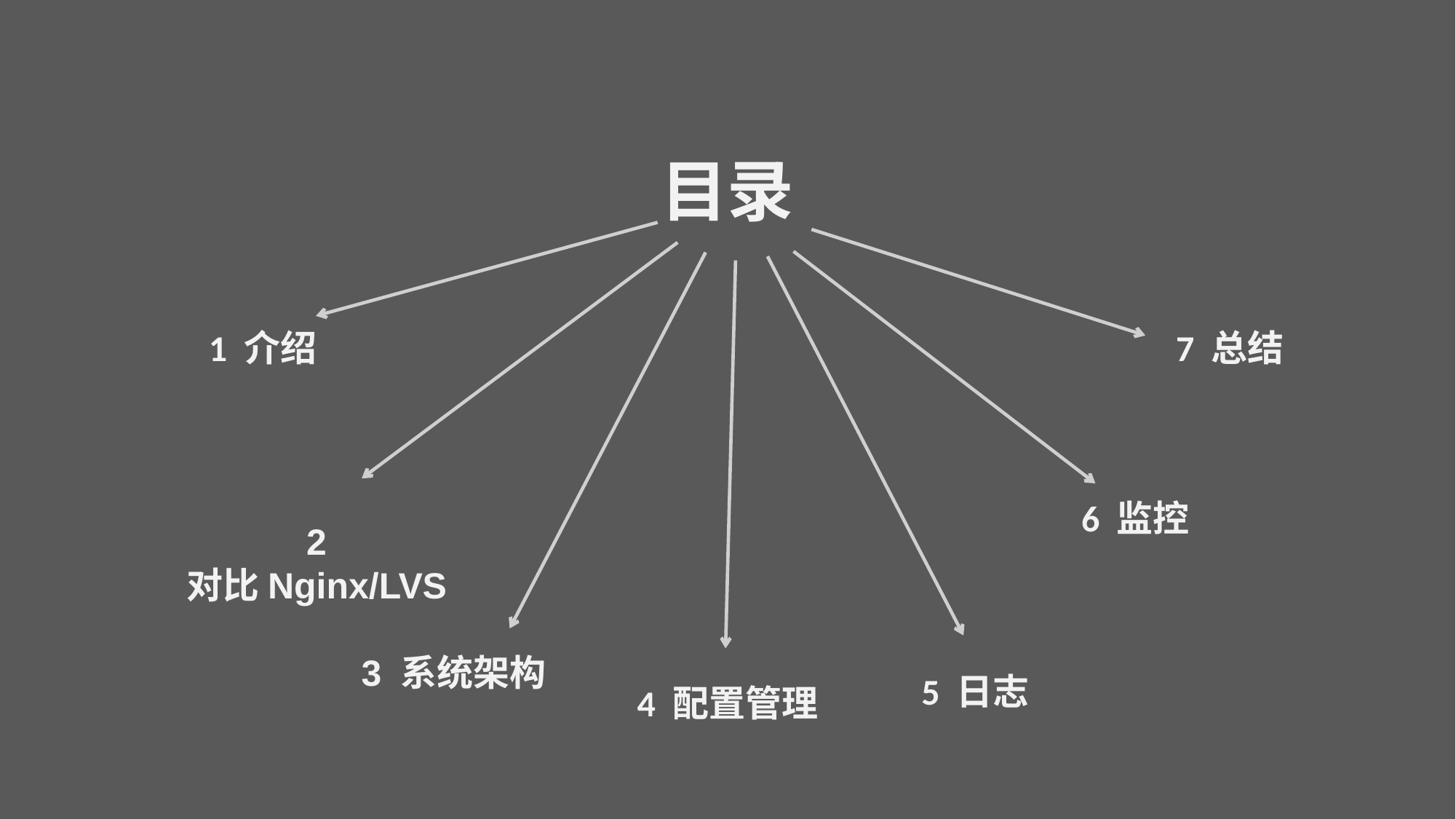

目录
1 介绍
7 总结
6 监控
2 对比Nginx/LVS
3 系统架构
5 日志
4 配置管理